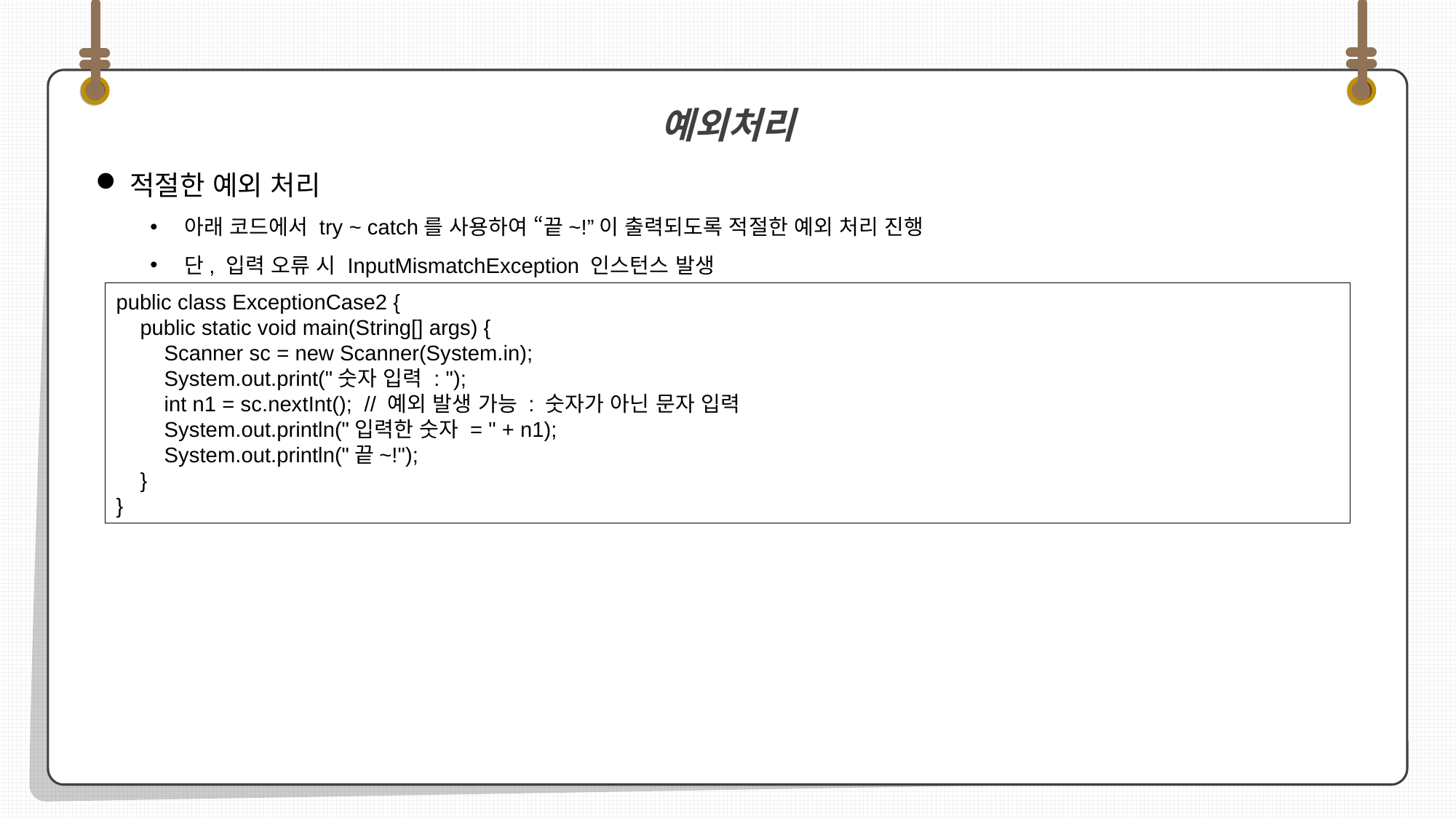

적절한 예외 처리
아래 코드에서 try ~ catch를 사용하여 “끝~!”이 출력되도록 적절한 예외 처리 진행
단, 입력 오류 시 InputMismatchException 인스턴스 발생
예외처리

public class ExceptionCase2 {
    public static void main(String[] args) {
        Scanner sc = new Scanner(System.in);
        System.out.print("숫자 입력 : ");
        int n1 = sc.nextInt();  // 예외 발생 가능 : 숫자가 아닌 문자 입력
        System.out.println("입력한 숫자 = " + n1);
        System.out.println("끝~!");
    }
}